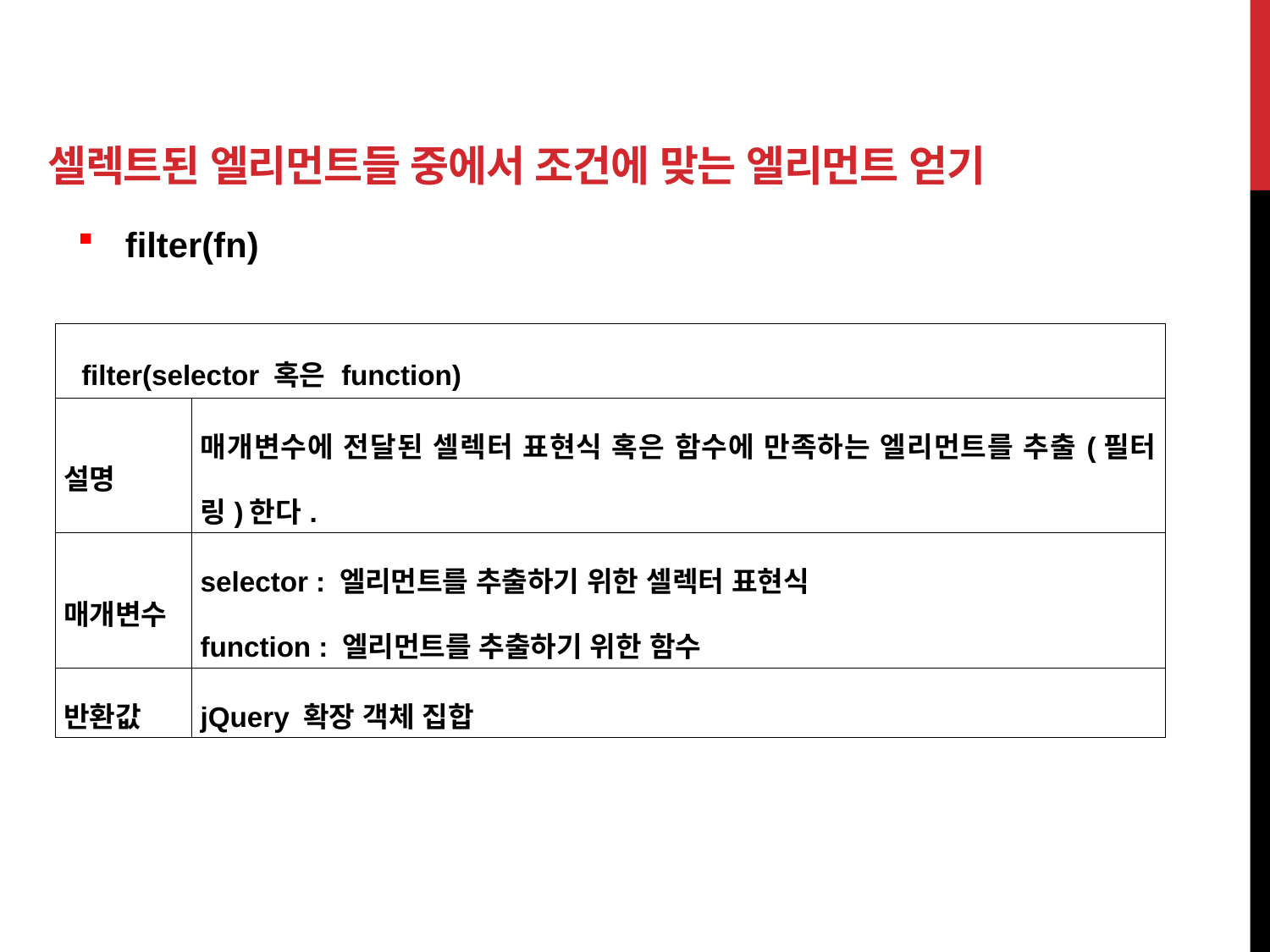

# 셀렉트된 엘리먼트들 중에서 조건에 맞는 엘리먼트 얻기
filter(fn)
| filter(selector 혹은 function) |  |
| --- | --- |
| 설명 | 매개변수에 전달된 셀렉터 표현식 혹은 함수에 만족하는 엘리먼트를 추출(필터링)한다. |
| 매개변수 | selector : 엘리먼트를 추출하기 위한 셀렉터 표현식 function : 엘리먼트를 추출하기 위한 함수 |
| 반환값 | jQuery 확장 객체 집합 |